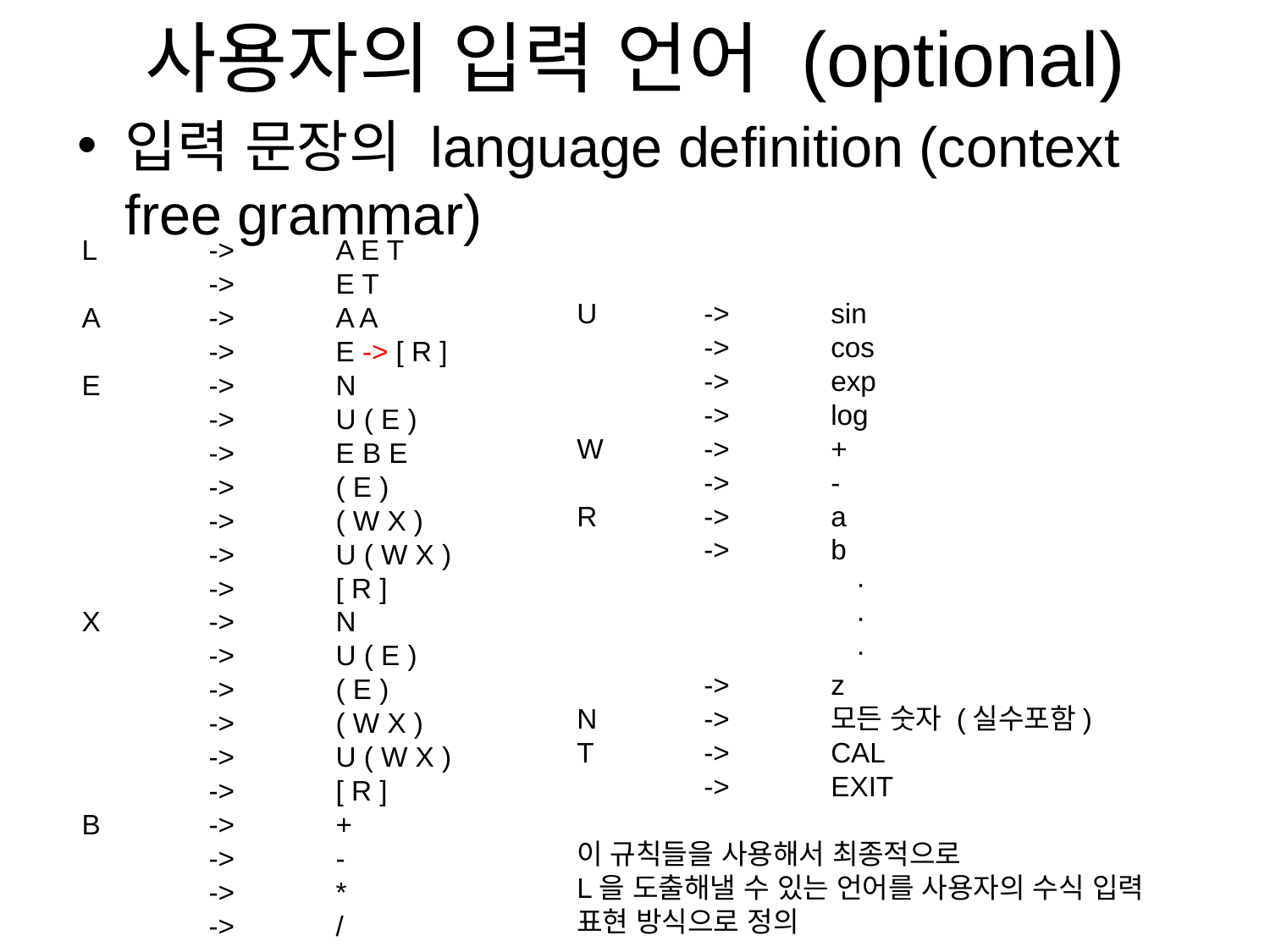

# 사용자의 입력 언어 (optional)
입력 문장의 language definition (context free grammar)

L  	->	A E T
	->	E T
A 	->	A A
	-> 	E -> [ R ]
E 	-> 	N
	->	U ( E )
	-> 	E B E
	-> 	( E )
	-> 	( W X )
	-> 	U ( W X )
	-> 	[ R ]
X 	->	N
	->	U ( E )
	->	( E )
	-> 	( W X )
	-> 	U ( W X )
	-> 	[ R ]
B	->	+
	->	-
	->	*
	->	/
U	->	sin
	->	cos
	->	exp
	->	log
W	->	+
	->	-
R  	->	a
  	->	b
∙
∙
∙
 	->	z
N 	-> 	모든 숫자 (실수포함)
T 	-> 	CAL
	-> 	EXIT

이 규칙들을 사용해서 최종적으로
L을 도출해낼 수 있는 언어를 사용자의 수식 입력
표현 방식으로 정의